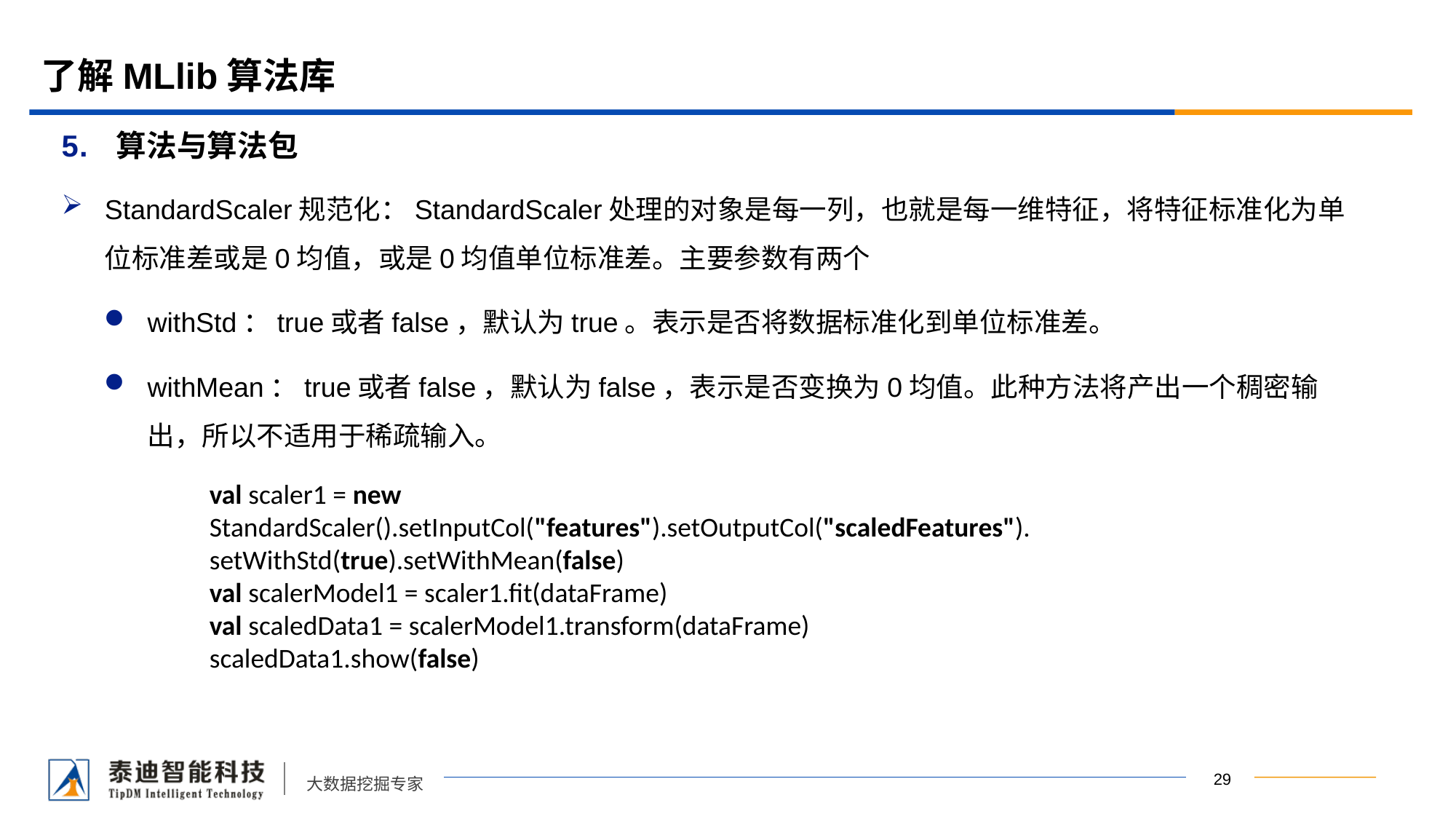

# 了解MLlib算法库
算法与算法包
StandardScaler规范化：StandardScaler处理的对象是每一列，也就是每一维特征，将特征标准化为单位标准差或是0均值，或是0均值单位标准差。主要参数有两个
withStd：true或者false，默认为true。表示是否将数据标准化到单位标准差。
withMean：true或者false，默认为false，表示是否变换为0均值。此种方法将产出一个稠密输出，所以不适用于稀疏输入。

val scaler1 = new StandardScaler().setInputCol("features").setOutputCol("scaledFeatures").setWithStd(true).setWithMean(false)
val scalerModel1 = scaler1.fit(dataFrame)
val scaledData1 = scalerModel1.transform(dataFrame)
scaledData1.show(false)